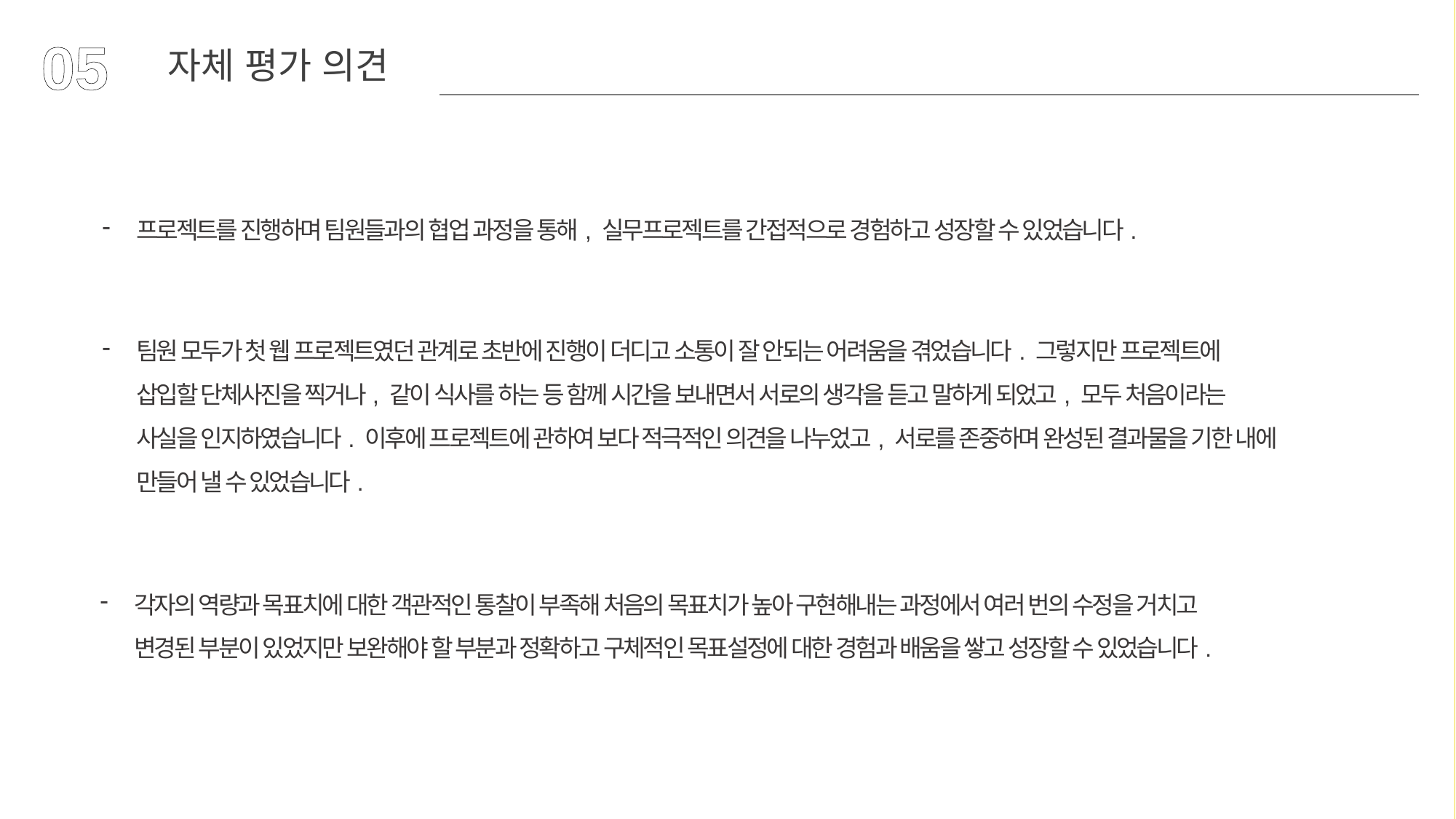

05
자체 평가 의견
프로젝트를 진행하며 팀원들과의 협업 과정을 통해, 실무프로젝트를 간접적으로 경험하고 성장할 수 있었습니다.
팀원 모두가 첫 웹 프로젝트였던 관계로 초반에 진행이 더디고 소통이 잘 안되는 어려움을 겪었습니다. 그렇지만 프로젝트에 삽입할 단체사진을 찍거나, 같이 식사를 하는 등 함께 시간을 보내면서 서로의 생각을 듣고 말하게 되었고, 모두 처음이라는 사실을 인지하였습니다. 이후에 프로젝트에 관하여 보다 적극적인 의견을 나누었고, 서로를 존중하며 완성된 결과물을 기한 내에 만들어 낼 수 있었습니다.
각자의 역량과 목표치에 대한 객관적인 통찰이 부족해 처음의 목표치가 높아 구현해내는 과정에서 여러 번의 수정을 거치고 변경된 부분이 있었지만 보완해야 할 부분과 정확하고 구체적인 목표설정에 대한 경험과 배움을 쌓고 성장할 수 있었습니다.